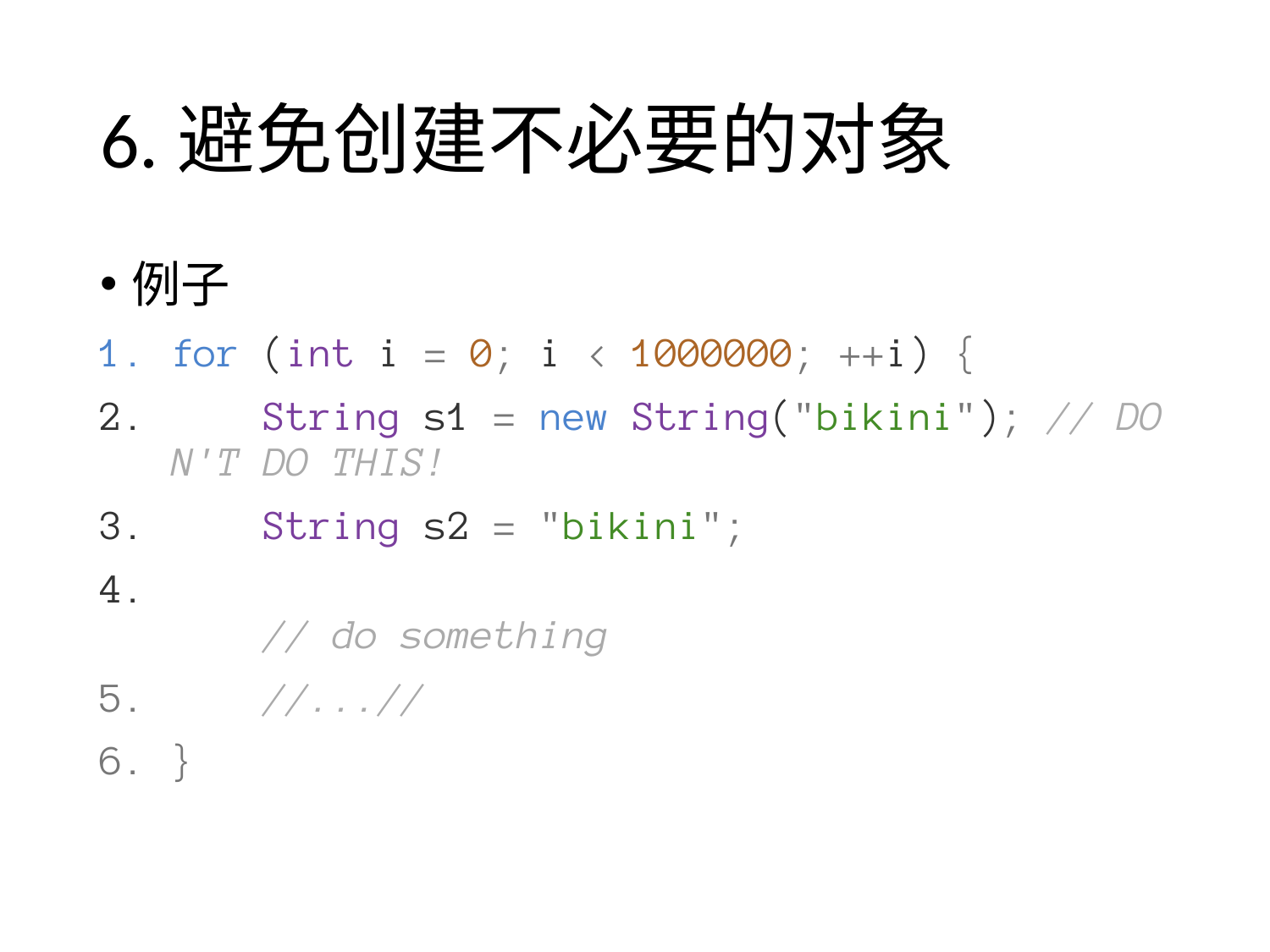

# 6.避免创建不必要的对象
例子
for (int i = 0; i < 1000000; ++i) {
    String s1 = new String("bikini"); // DON'T DO THIS!
    String s2 = "bikini";
    // do something
    //...//
}